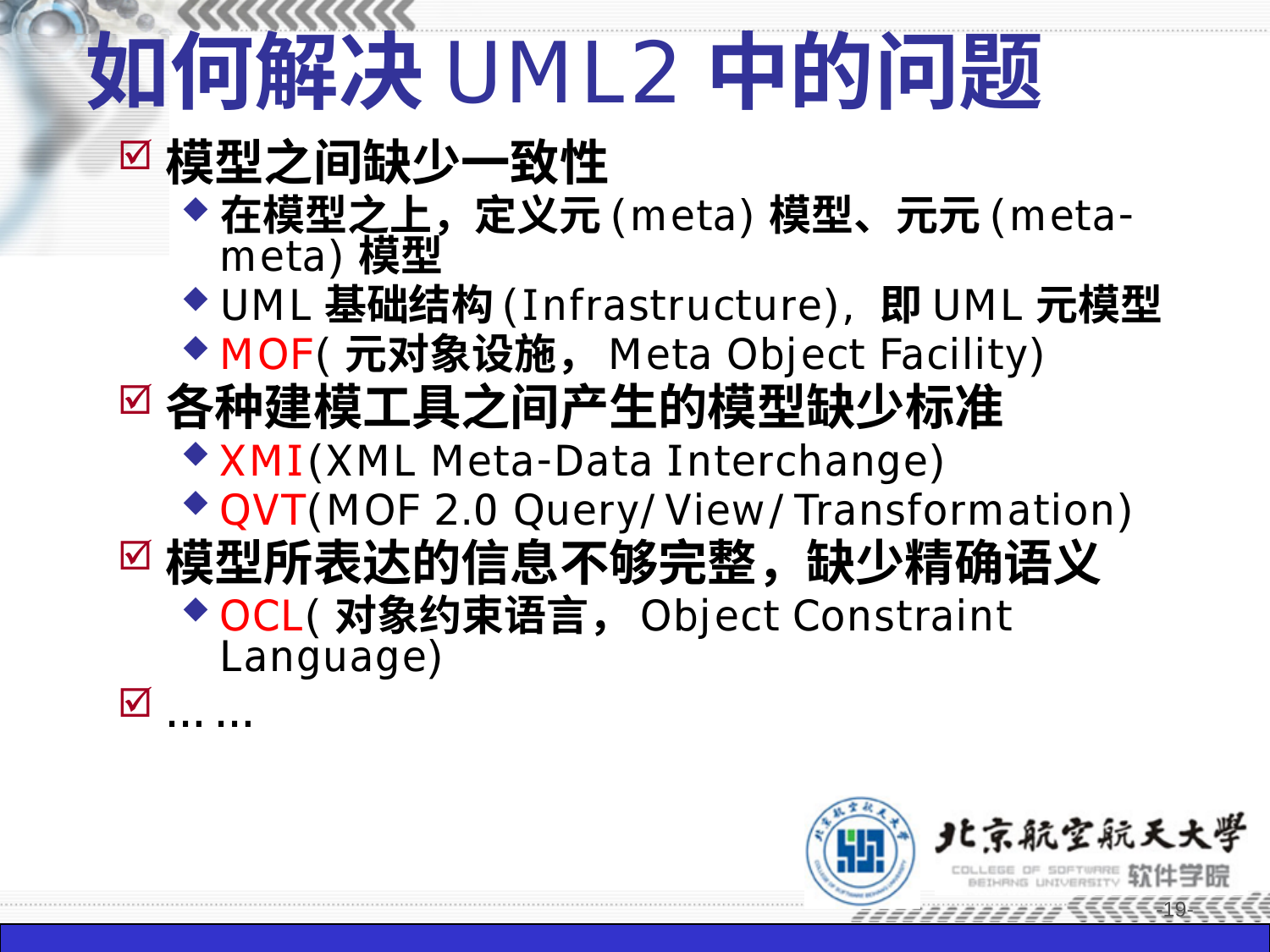

# 如何解决UML2中的问题
模型之间缺少一致性
在模型之上，定义元(meta)模型、元元(meta-meta)模型
UML基础结构(Infrastructure), 即UML元模型
MOF(元对象设施，Meta Object Facility)
各种建模工具之间产生的模型缺少标准
XMI(XML Meta-Data Interchange)
QVT(MOF 2.0 Query/View/Transformation)
模型所表达的信息不够完整，缺少精确语义
OCL(对象约束语言，Object Constraint Language)
……
-19-